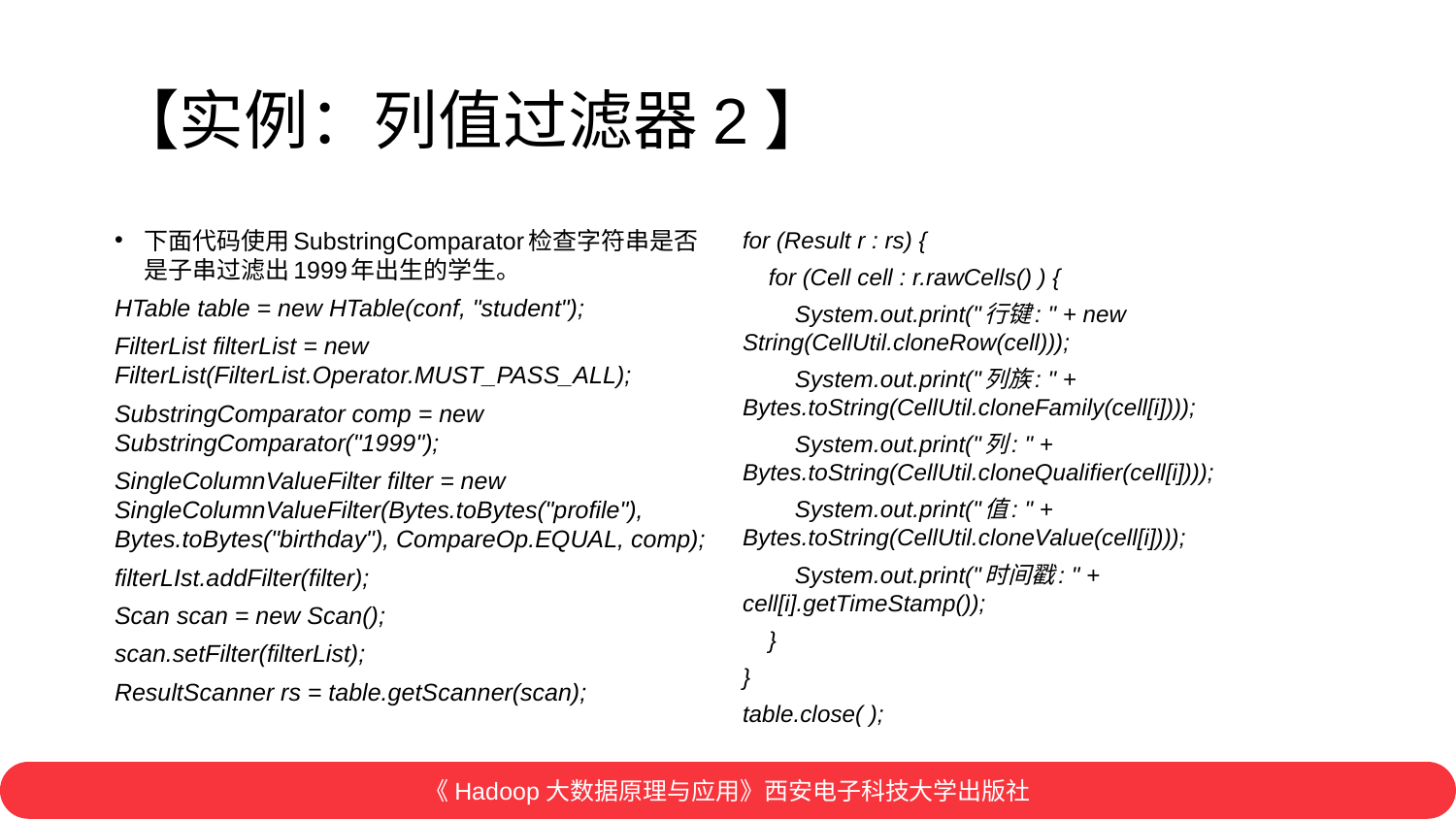

# 【实例：列值过滤器2】
下面代码使用SubstringComparator检查字符串是否是子串过滤出1999年出生的学生。
HTable table = new HTable(conf, "student");
FilterList filterList = new FilterList(FilterList.Operator.MUST_PASS_ALL);
SubstringComparator comp = new SubstringComparator("1999");
SingleColumnValueFilter filter = new SingleColumnValueFilter(Bytes.toBytes("profile"), Bytes.toBytes("birthday"), CompareOp.EQUAL, comp);
filterLIst.addFilter(filter);
Scan scan = new Scan();
scan.setFilter(filterList);
ResultScanner rs = table.getScanner(scan);
for (Result r : rs) {
    for (Cell cell : r.rawCells() ) {
        System.out.print("行键: " + new String(CellUtil.cloneRow(cell)));
        System.out.print("列族: " + Bytes.toString(CellUtil.cloneFamily(cell[i])));
        System.out.print("列: " + Bytes.toString(CellUtil.cloneQualifier(cell[i])));
        System.out.print("值: " + Bytes.toString(CellUtil.cloneValue(cell[i])));
        System.out.print("时间戳: " + cell[i].getTimeStamp());
    }
}
table.close( );